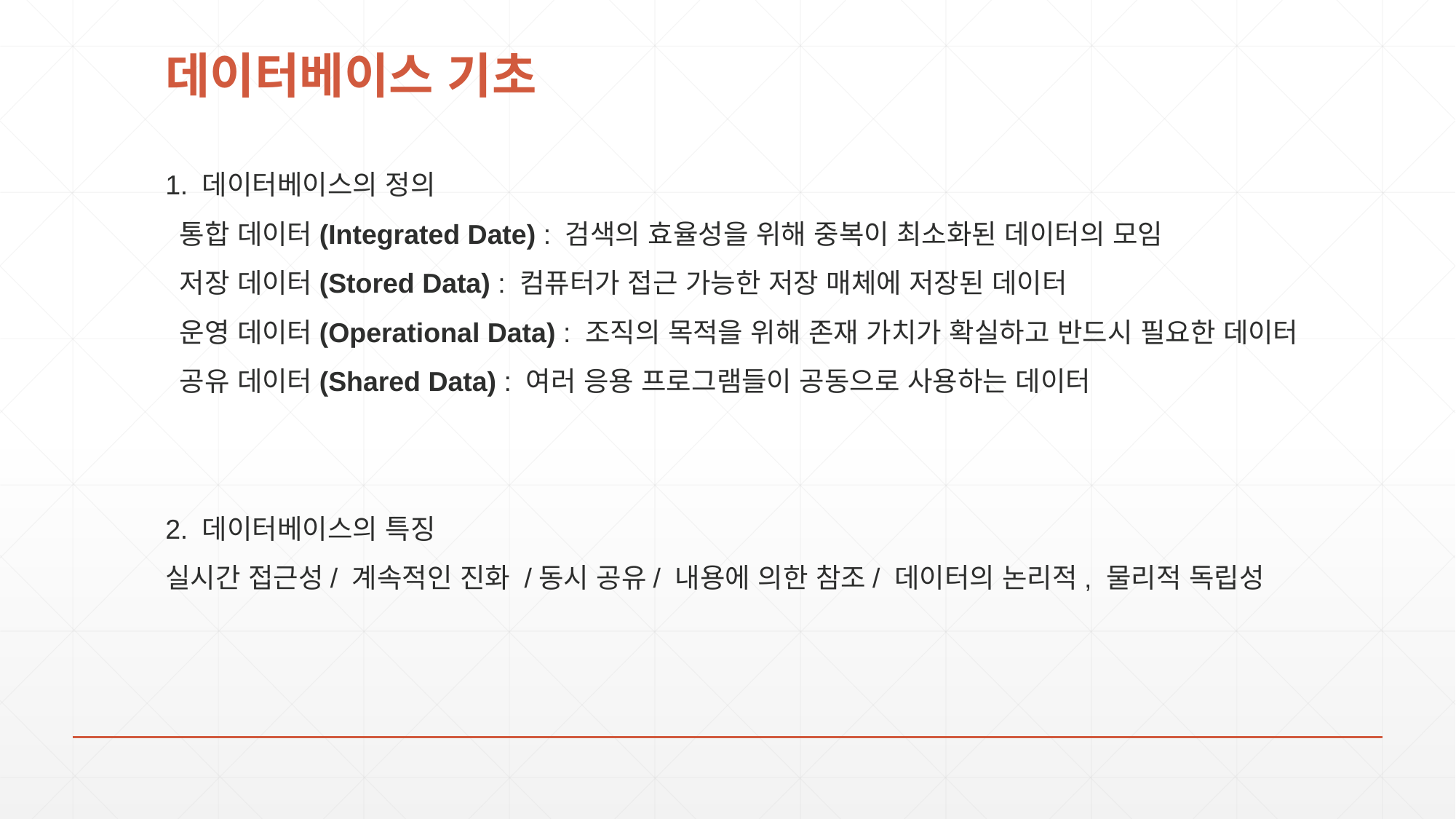

# 데이터베이스 기초
1. 데이터베이스의 정의
 통합 데이터(Integrated Date) : 검색의 효율성을 위해 중복이 최소화된 데이터의 모임
 저장 데이터(Stored Data) : 컴퓨터가 접근 가능한 저장 매체에 저장된 데이터
 운영 데이터(Operational Data) : 조직의 목적을 위해 존재 가치가 확실하고 반드시 필요한 데이터
 공유 데이터(Shared Data) : 여러 응용 프로그램들이 공동으로 사용하는 데이터

2. 데이터베이스의 특징
실시간 접근성/ 계속적인 진화 /동시 공유/ 내용에 의한 참조/ 데이터의 논리적, 물리적 독립성